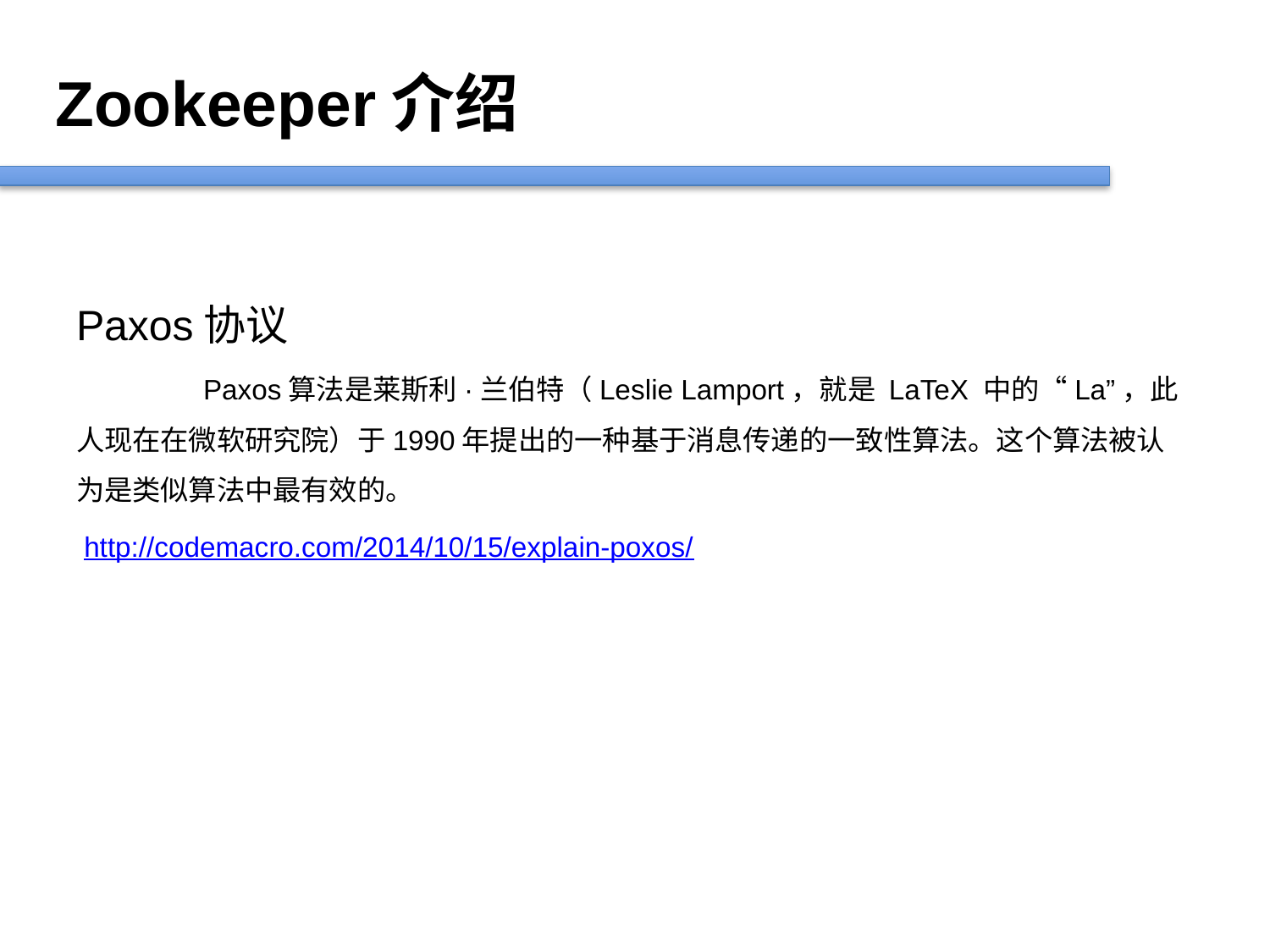

Zookeeper介绍
Paxos协议
	Paxos算法是莱斯利·兰伯特（Leslie Lamport，就是 LaTeX 中的“La”，此人现在在微软研究院）于1990年提出的一种基于消息传递的一致性算法。这个算法被认为是类似算法中最有效的。
 http://codemacro.com/2014/10/15/explain-poxos/